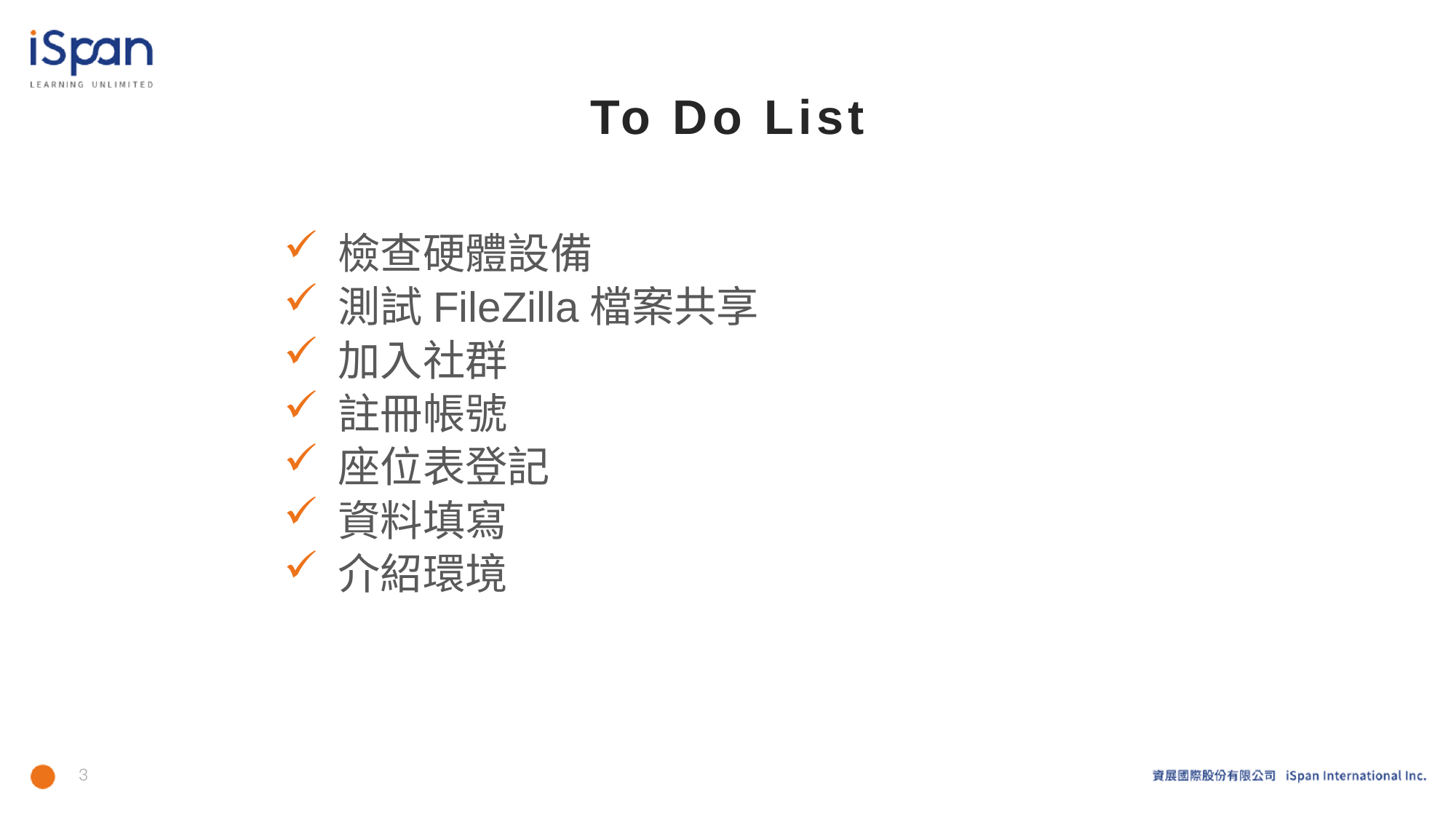

# To Do List
檢查硬體設備
測試FileZilla檔案共享
加入社群
註冊帳號
座位表登記
資料填寫
介紹環境
3